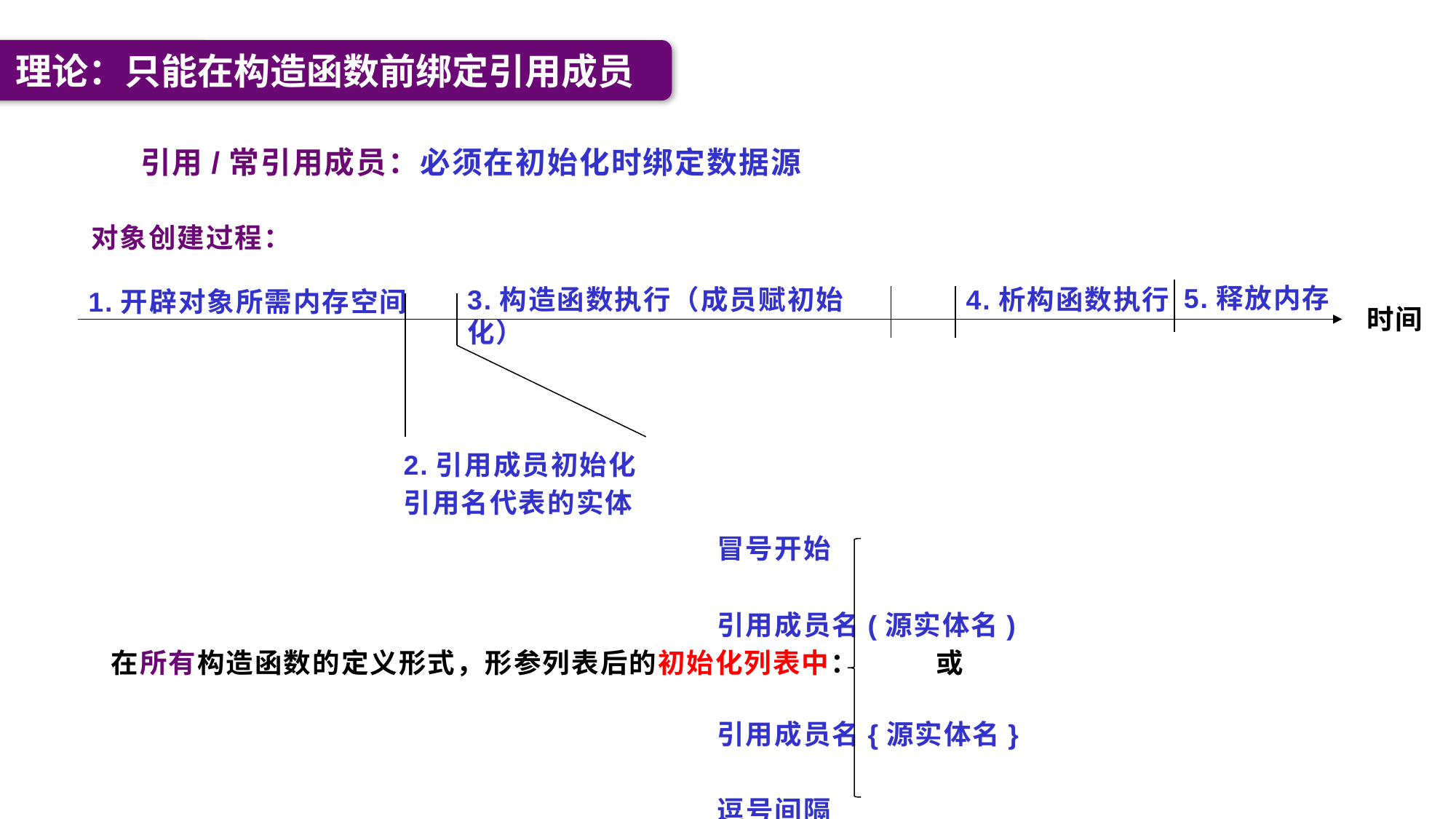

理论：只能在构造函数前绑定引用成员
引用/常引用成员：必须在初始化时绑定数据源
对象创建过程：
5.释放内存
3.构造函数执行（成员赋初始化）
4.析构函数执行
1.开辟对象所需内存空间
时间
2.引用成员初始化
引用名代表的实体
                                                                              冒号开始

                                                                              引用成员名(源实体名)
在所有构造函数的定义形式，形参列表后的初始化列表中：          或
                                                                              引用成员名{源实体名}

                                                                              逗号间隔

42